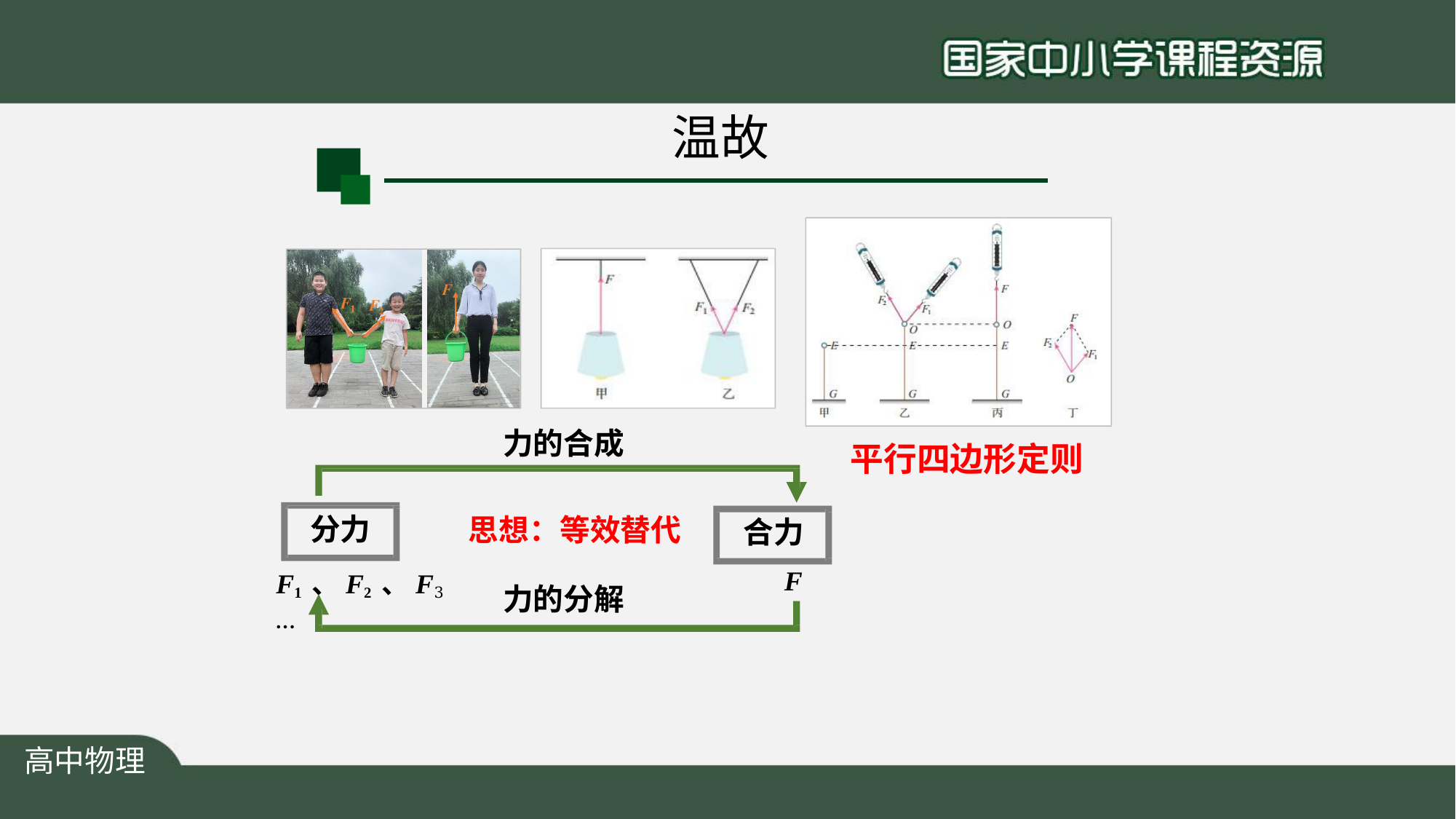

# 温故

力的合成
平行四边形定则

合力
F

分力
F1 、F2 、F3 …
思想：等效替代
力的分解

高中物理